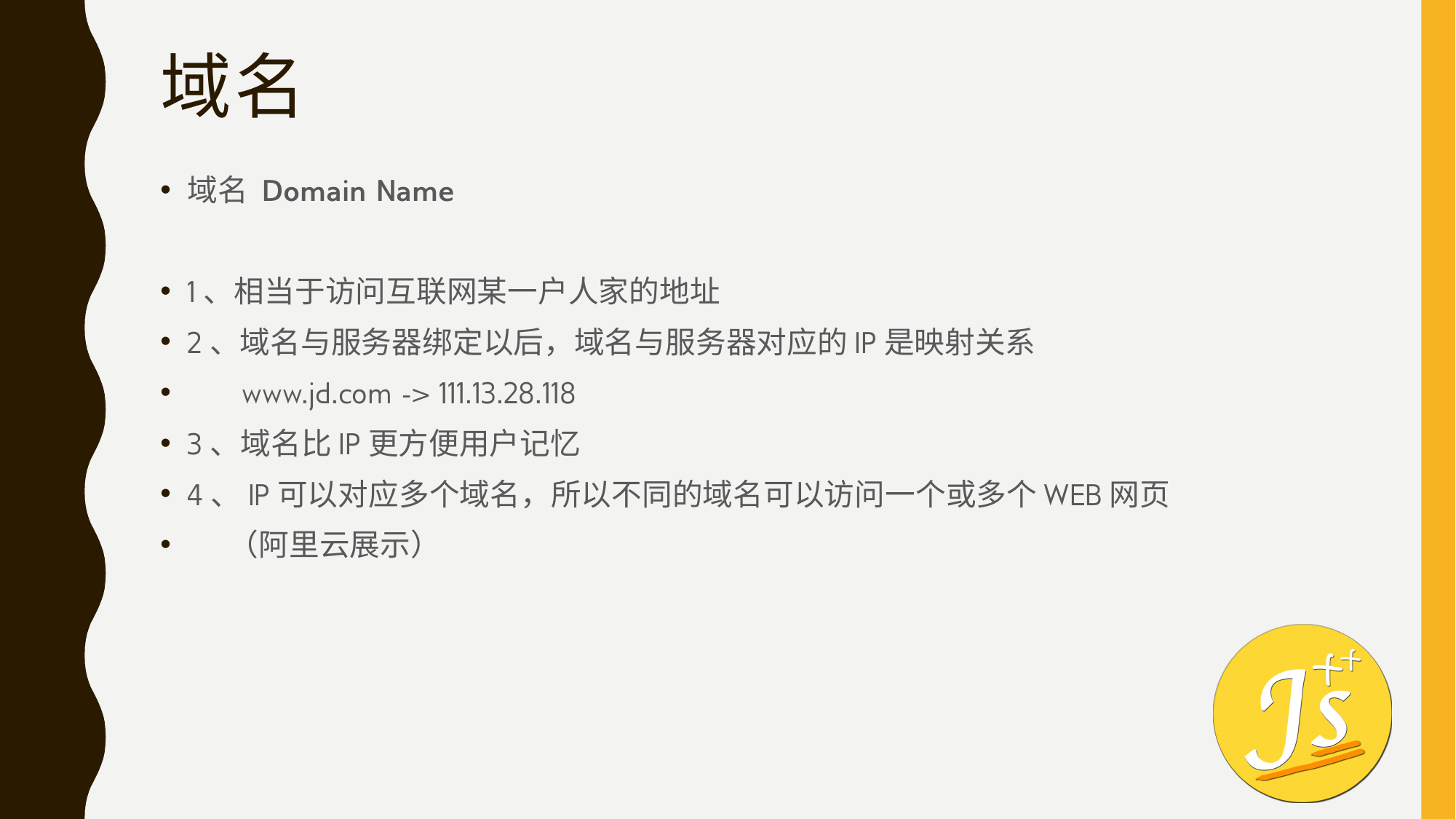

# 域名
域名 Domain Name

1、相当于访问互联网某一户人家的地址
2、域名与服务器绑定以后，域名与服务器对应的IP是映射关系
      www.jd.com -> 111.13.28.118
3、域名比IP更方便用户记忆
4、IP可以对应多个域名，所以不同的域名可以访问一个或多个WEB网页
     （阿里云展示）